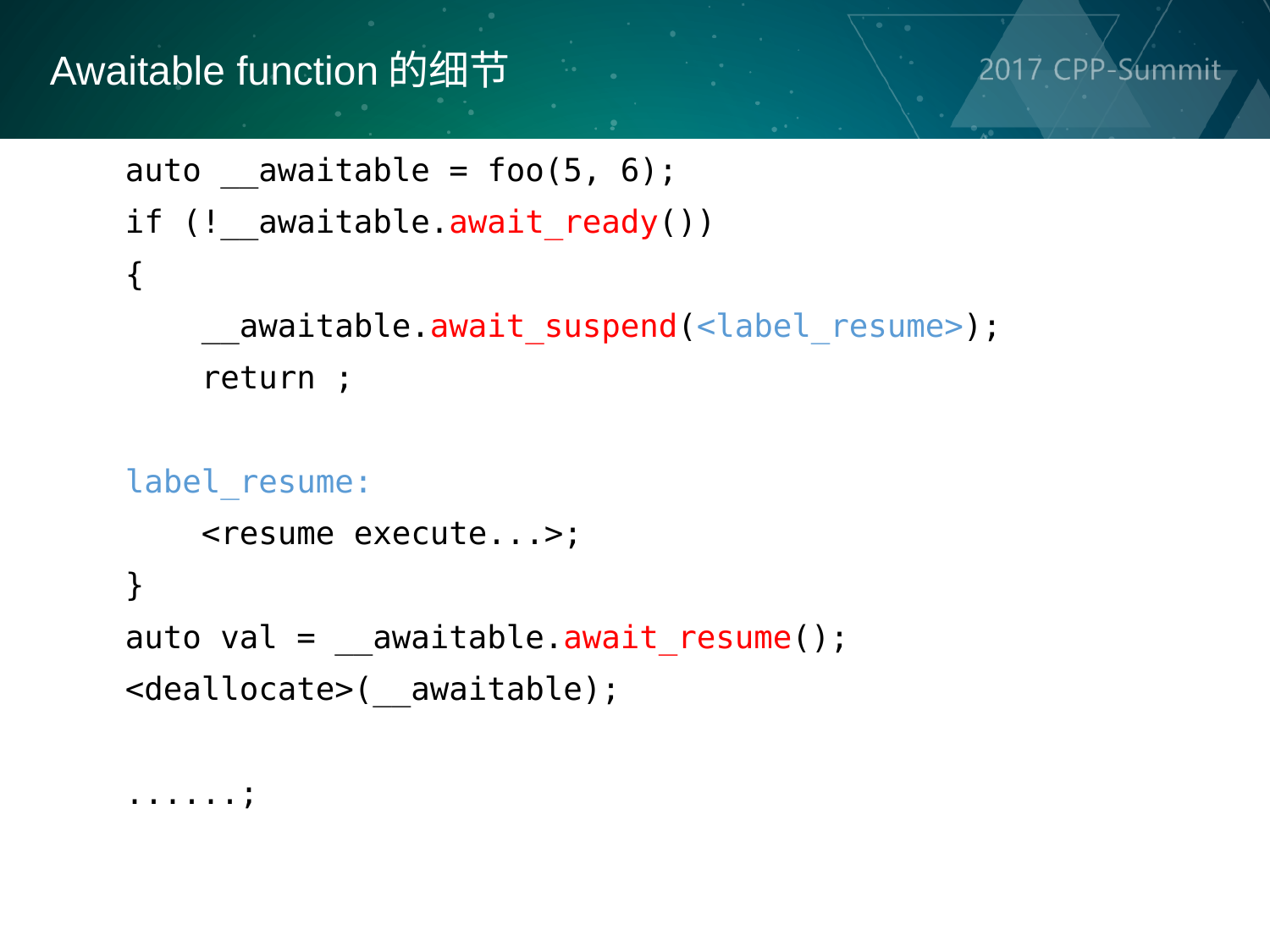

Awaitable function的细节
auto __awaitable = foo(5, 6);
if (!__awaitable.await_ready())
{
    __awaitable.await_suspend(<label_resume>);
    return ;

label_resume:
    <resume execute...>;
}
auto val = __awaitable.await_resume();
<deallocate>(__awaitable);

......;